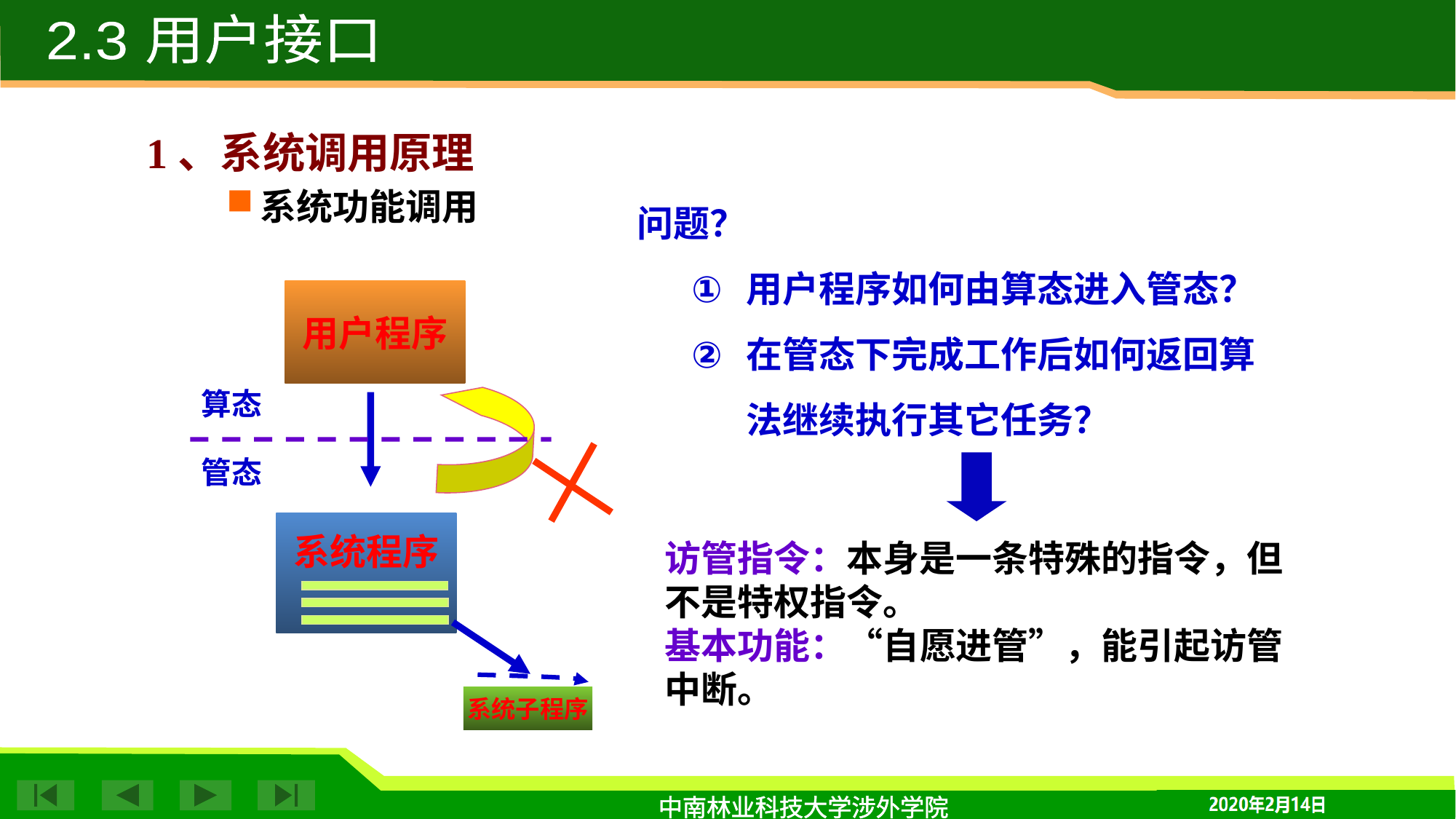

2.3 用户接口
1、系统调用原理
问题？
用户程序如何由算态进入管态？
在管态下完成工作后如何返回算法继续执行其它任务？
系统功能调用
用户程序
算态

管态

访管指令：本身是一条特殊的指令，但不是特权指令。
基本功能：“自愿进管”，能引起访管中断。
系统程序

系统子程序